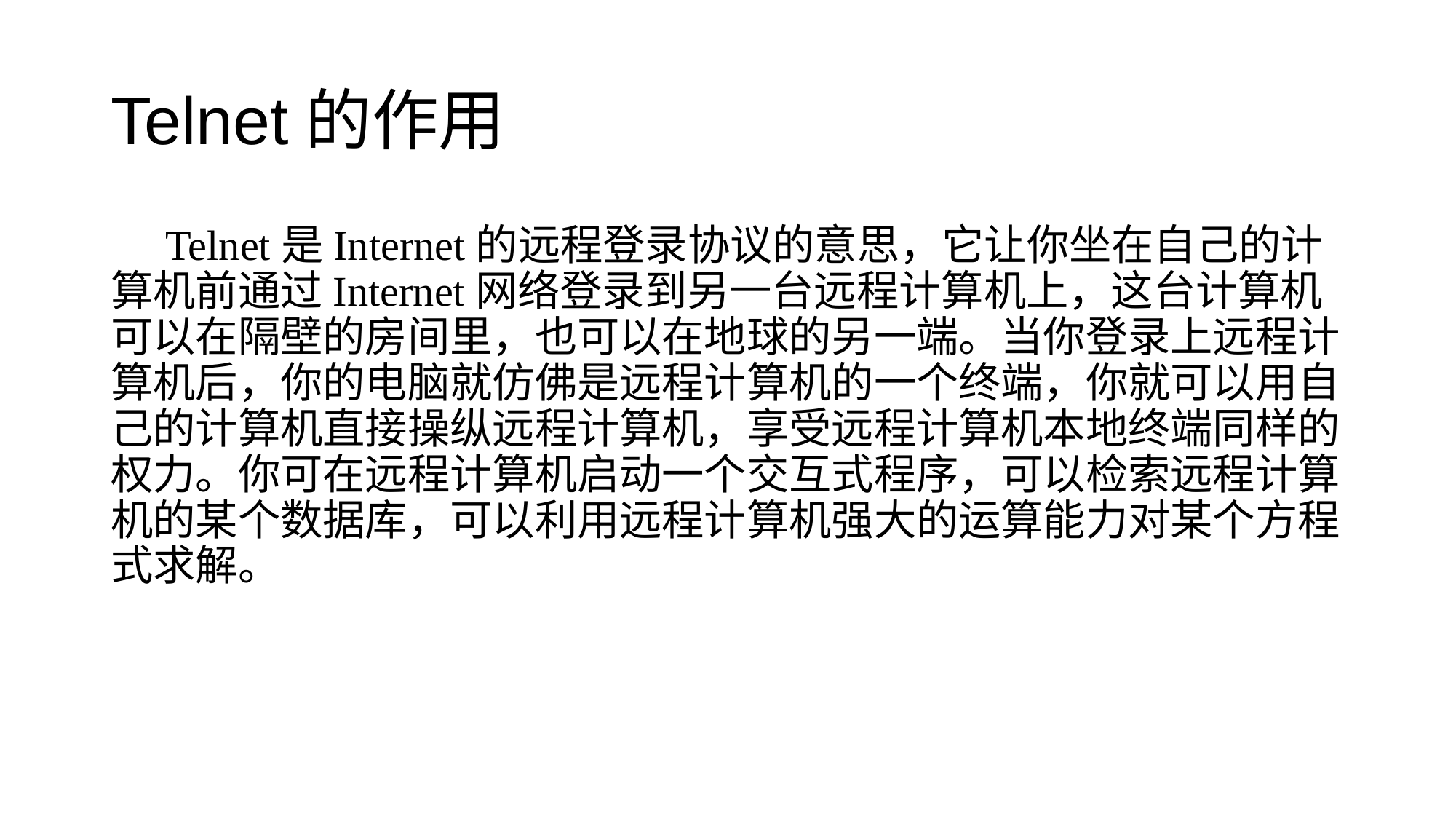

# Telnet的作用
Telnet是Internet的远程登录协议的意思，它让你坐在自己的计算机前通过Internet网络登录到另一台远程计算机上，这台计算机可以在隔壁的房间里，也可以在地球的另一端。当你登录上远程计算机后，你的电脑就仿佛是远程计算机的一个终端，你就可以用自己的计算机直接操纵远程计算机，享受远程计算机本地终端同样的权力。你可在远程计算机启动一个交互式程序，可以检索远程计算机的某个数据库，可以利用远程计算机强大的运算能力对某个方程式求解。